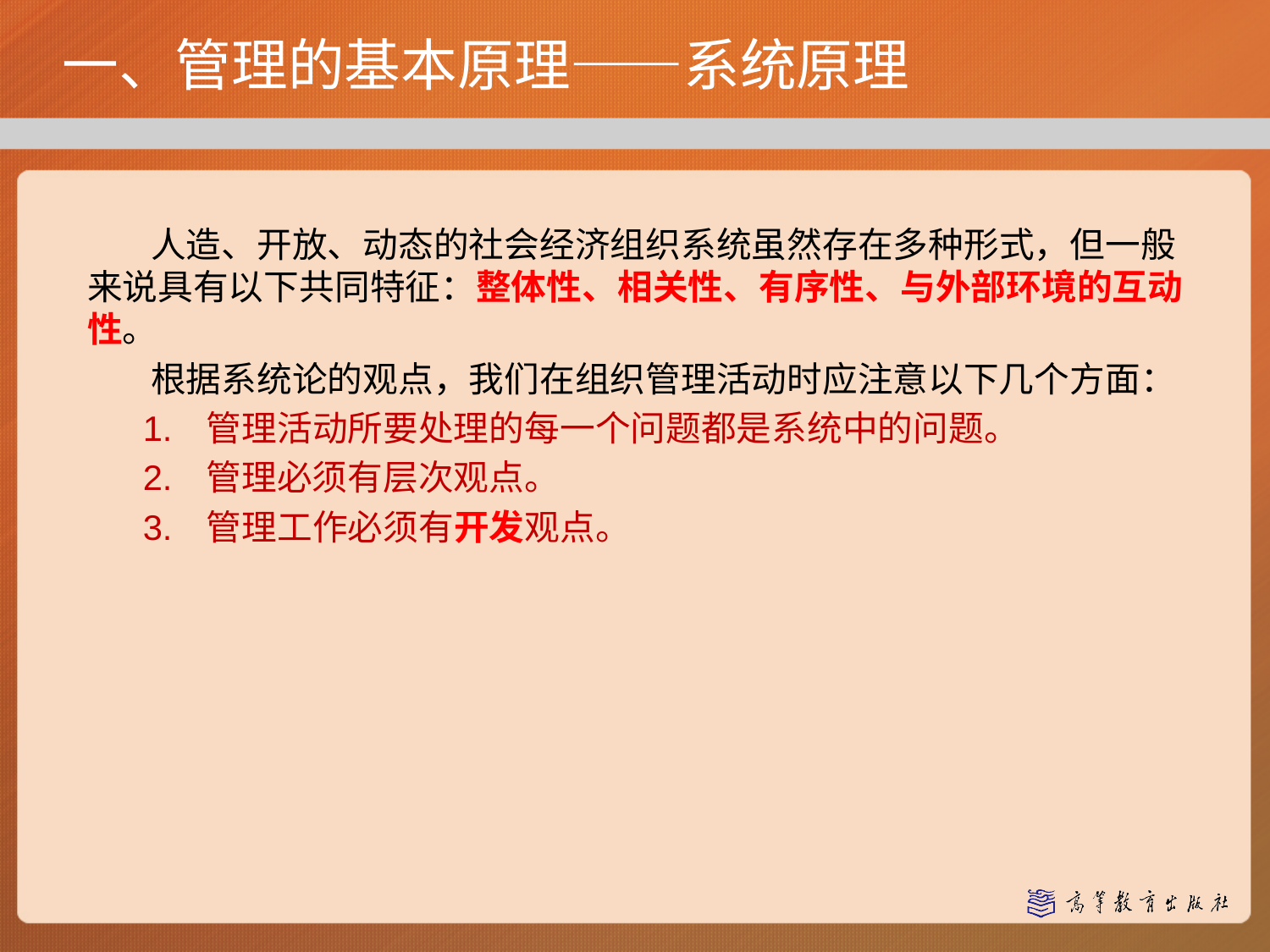

一、管理的基本原理——系统原理
人造、开放、动态的社会经济组织系统虽然存在多种形式，但一般来说具有以下共同特征：整体性、相关性、有序性、与外部环境的互动性。
根据系统论的观点，我们在组织管理活动时应注意以下几个方面：
管理活动所要处理的每一个问题都是系统中的问题。
管理必须有层次观点。
管理工作必须有开发观点。